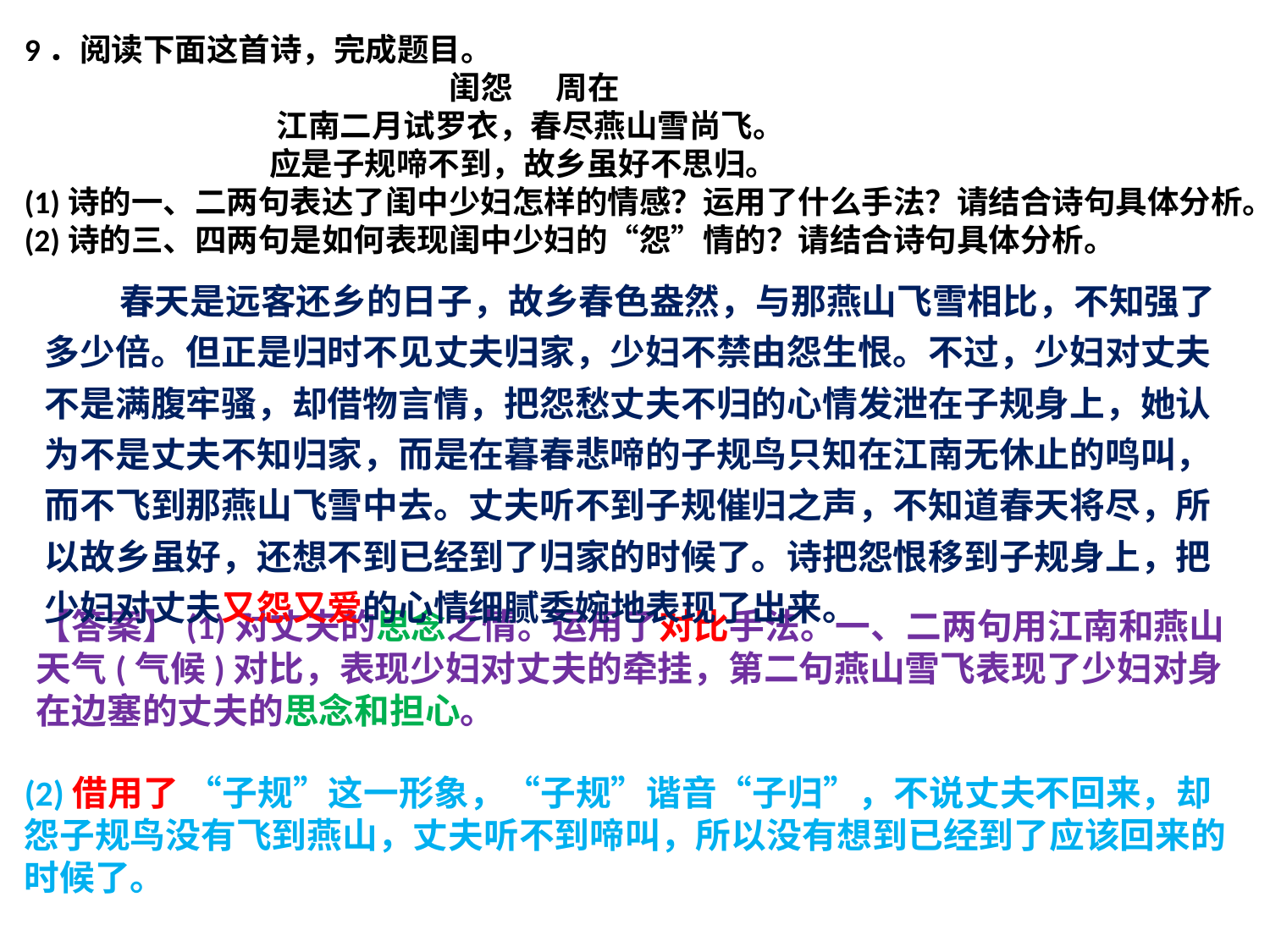

9．阅读下面这首诗，完成题目。
                                                          闺怨      周在
                                  江南二月试罗衣，春尽燕山雪尚飞。
                                 应是子规啼不到，故乡虽好不思归。
(1)诗的一、二两句表达了闺中少妇怎样的情感？运用了什么手法？请结合诗句具体分析。
(2)诗的三、四两句是如何表现闺中少妇的“怨”情的？请结合诗句具体分析。
| 春天是远客还乡的日子，故乡春色盎然，与那燕山飞雪相比，不知强了多少倍。但正是归时不见丈夫归家，少妇不禁由怨生恨。不过，少妇对丈夫不是满腹牢骚，却借物言情，把怨愁丈夫不归的心情发泄在子规身上，她认为不是丈夫不知归家，而是在暮春悲啼的子规鸟只知在江南无休止的鸣叫，而不飞到那燕山飞雪中去。丈夫听不到子规催归之声，不知道春天将尽，所以故乡虽好，还想不到已经到了归家的时候了。诗把怨恨移到子规身上，把少妇对丈夫又怨又爱的心情细腻委婉地表现了出来。 |
| --- |
【答案】(1)对丈夫的思念之情。运用了对比手法。一、二两句用江南和燕山天气(气候)对比，表现少妇对丈夫的牵挂，第二句燕山雪飞表现了少妇对身在边塞的丈夫的思念和担心。
(2)借用了 “子规”这一形象，“子规”谐音“子归”，不说丈夫不回来，却怨子规鸟没有飞到燕山，丈夫听不到啼叫，所以没有想到已经到了应该回来的时候了。